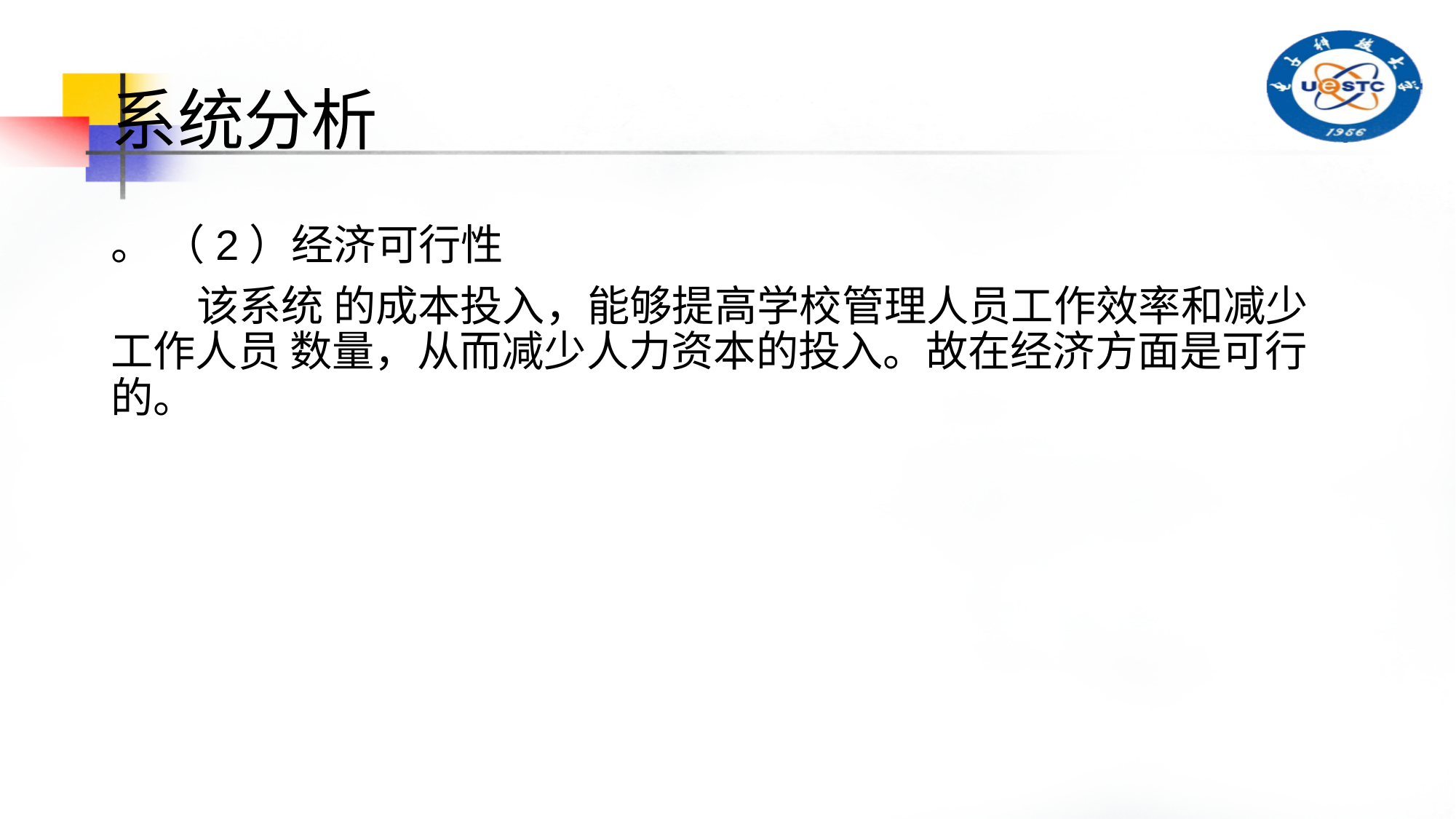

# 系统分析
。 （2）经济可行性
        该系统 的成本投入，能够提高学校管理人员工作效率和减少工作人员 数量，从而减少人力资本的投入。故在经济方面是可行的。